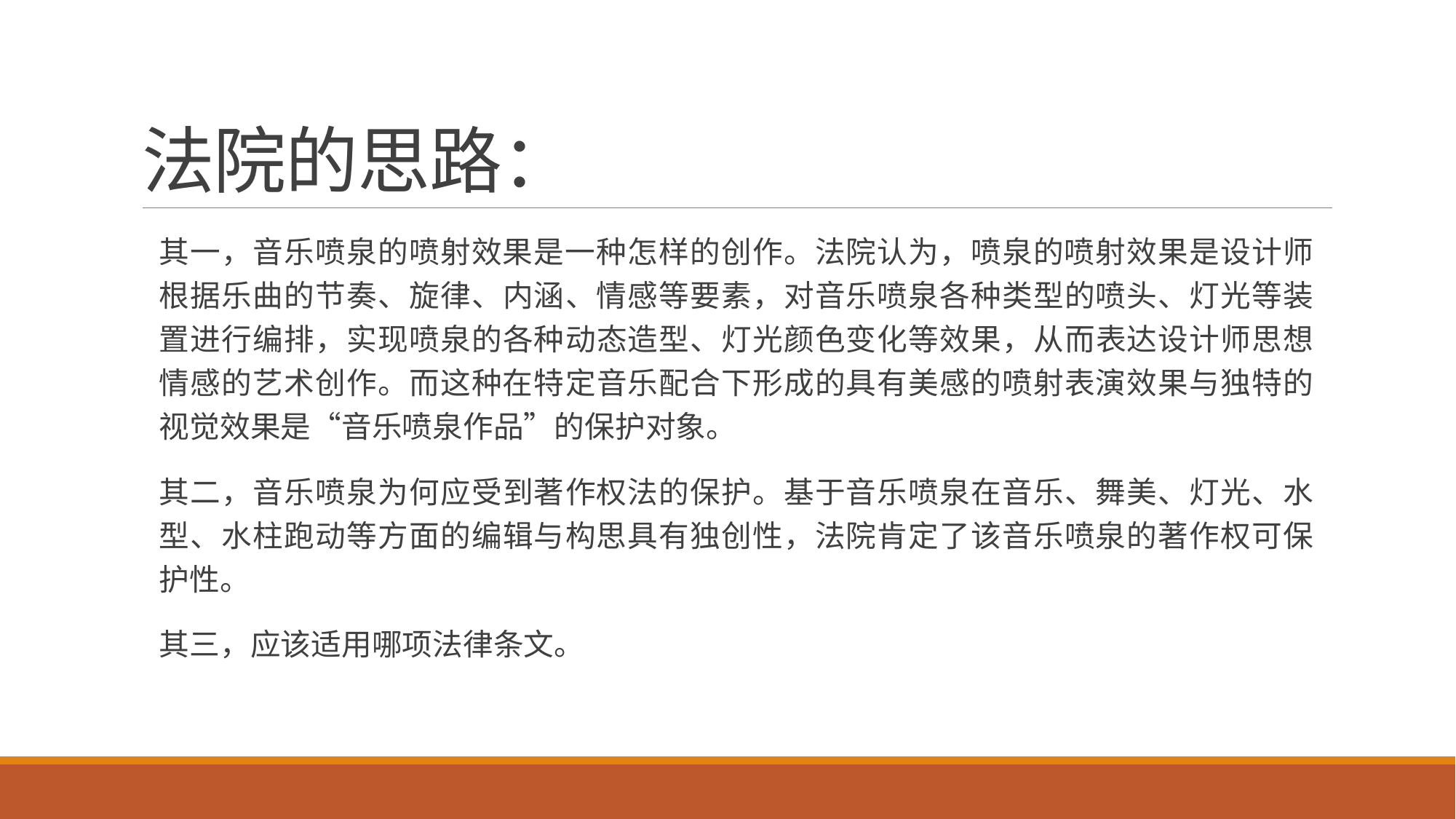

# 法院的思路：
其一，音乐喷泉的喷射效果是一种怎样的创作。法院认为，喷泉的喷射效果是设计师根据乐曲的节奏、旋律、内涵、情感等要素，对音乐喷泉各种类型的喷头、灯光等装置进行编排，实现喷泉的各种动态造型、灯光颜色变化等效果，从而表达设计师思想情感的艺术创作。而这种在特定音乐配合下形成的具有美感的喷射表演效果与独特的视觉效果是“音乐喷泉作品”的保护对象。
其二，音乐喷泉为何应受到著作权法的保护。基于音乐喷泉在音乐、舞美、灯光、水型、水柱跑动等方面的编辑与构思具有独创性，法院肯定了该音乐喷泉的著作权可保护性。
其三，应该适用哪项法律条文。